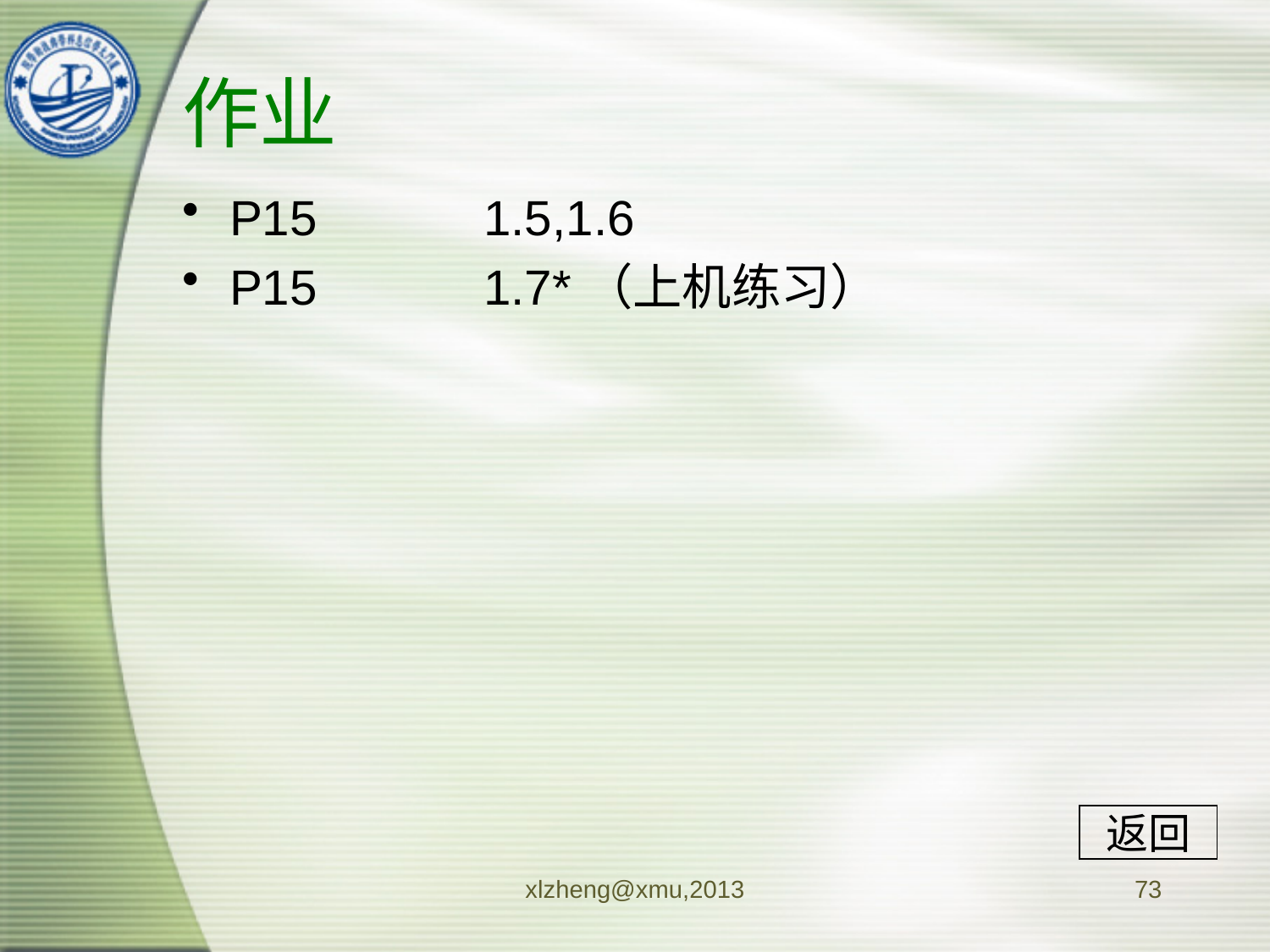

# 作业
P15		1.5,1.6
P15		1.7*（上机练习）
返回
xlzheng@xmu,2013
73